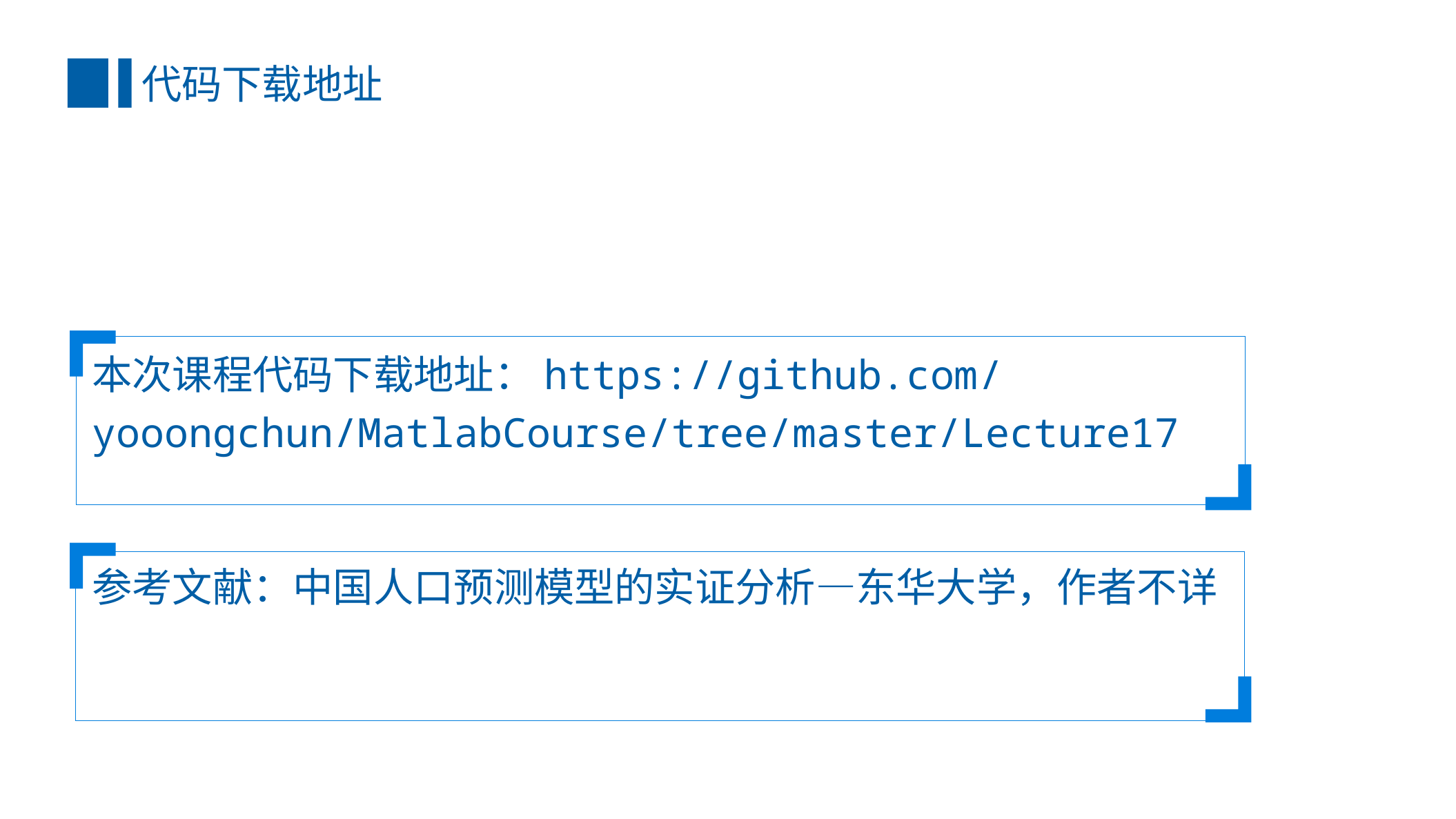

代码下载地址

本次课程代码下载地址：https://github.com/yooongchun/MatlabCourse/tree/master/Lecture17

参考文献：中国人口预测模型的实证分析—东华大学，作者不详